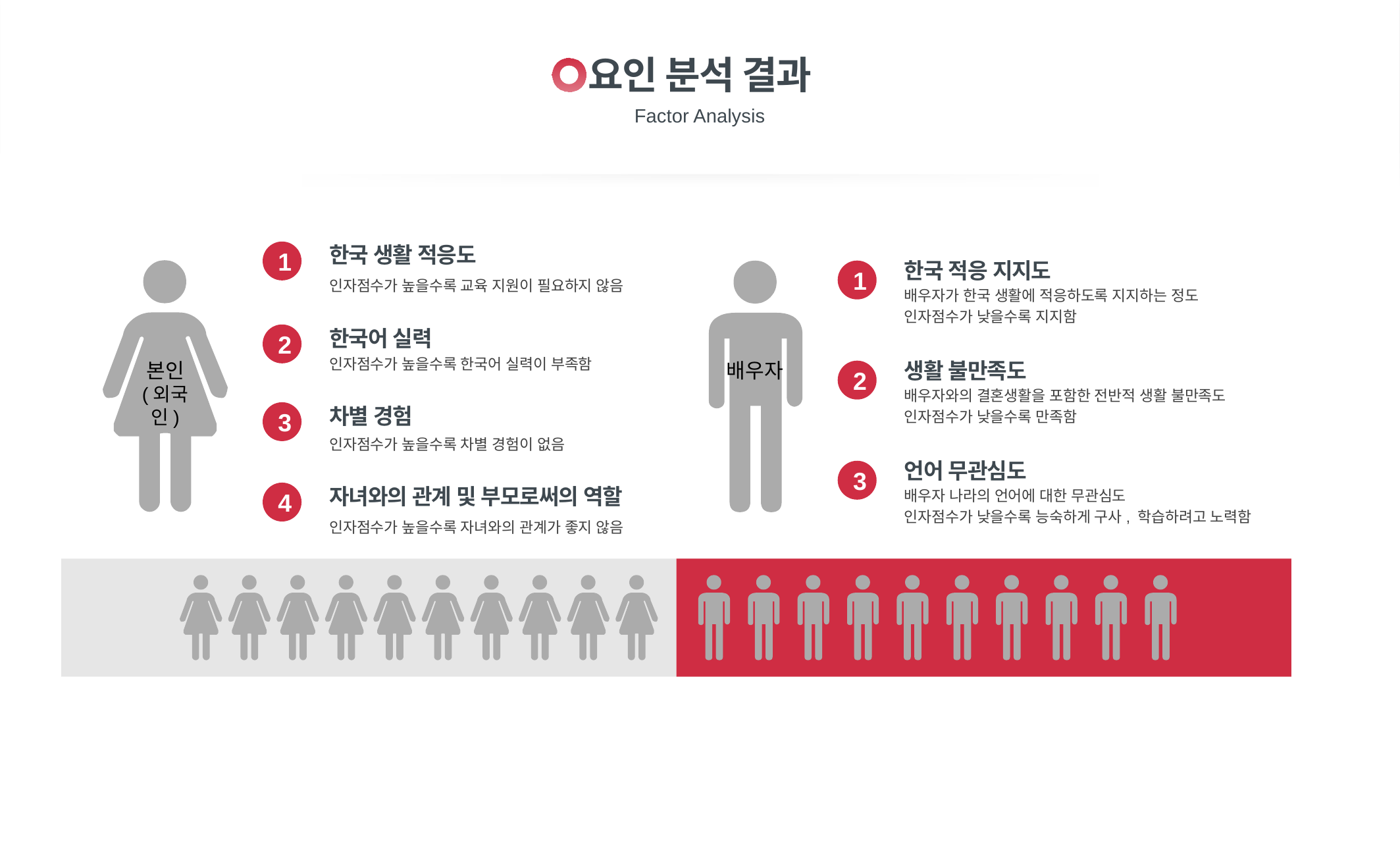

요인 분석 결과

Factor Analysis
1
한국 생활 적응도
인자점수가 높을수록 교육 지원이 필요하지 않음

2
한국어 실력
인자점수가 높을수록 한국어 실력이 부족함
3
차별 경험
인자점수가 높을수록 차별 경험이 없음
4
자녀와의 관계 및 부모로써의 역할
인자점수가 높을수록 자녀와의 관계가 좋지 않음

한국 적응 지지도
배우자가 한국 생활에 적응하도록 지지하는 정도
인자점수가 낮을수록 지지함
1

생활 불만족도
배우자와의 결혼생활을 포함한 전반적 생활 불만족도
인자점수가 낮을수록 만족함
2
언어 무관심도
배우자 나라의 언어에 대한 무관심도
인자점수가 낮을수록 능숙하게 구사, 학습하려고 노력함
3

본인
(외국인)
배우자